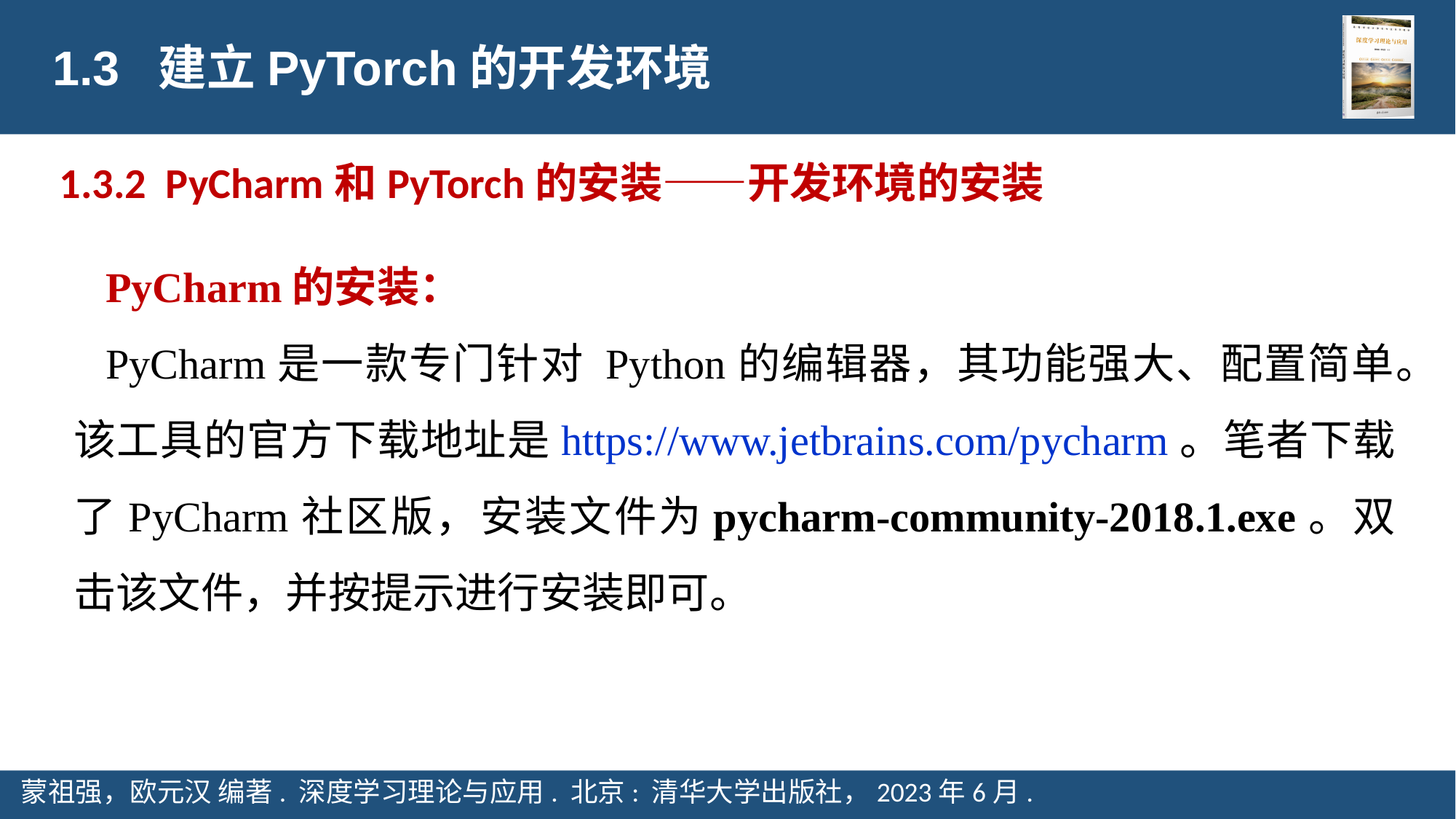

1.3  建立PyTorch的开发环境

1.3.2  PyCharm和PyTorch的安装——开发环境的安装
PyCharm的安装：
PyCharm是一款专门针对 Python的编辑器，其功能强大、配置简单。该工具的官方下载地址是https://www.jetbrains.com/pycharm。笔者下载了PyCharm社区版，安装文件为pycharm-community-2018.1.exe。双击该文件，并按提示进行安装即可。